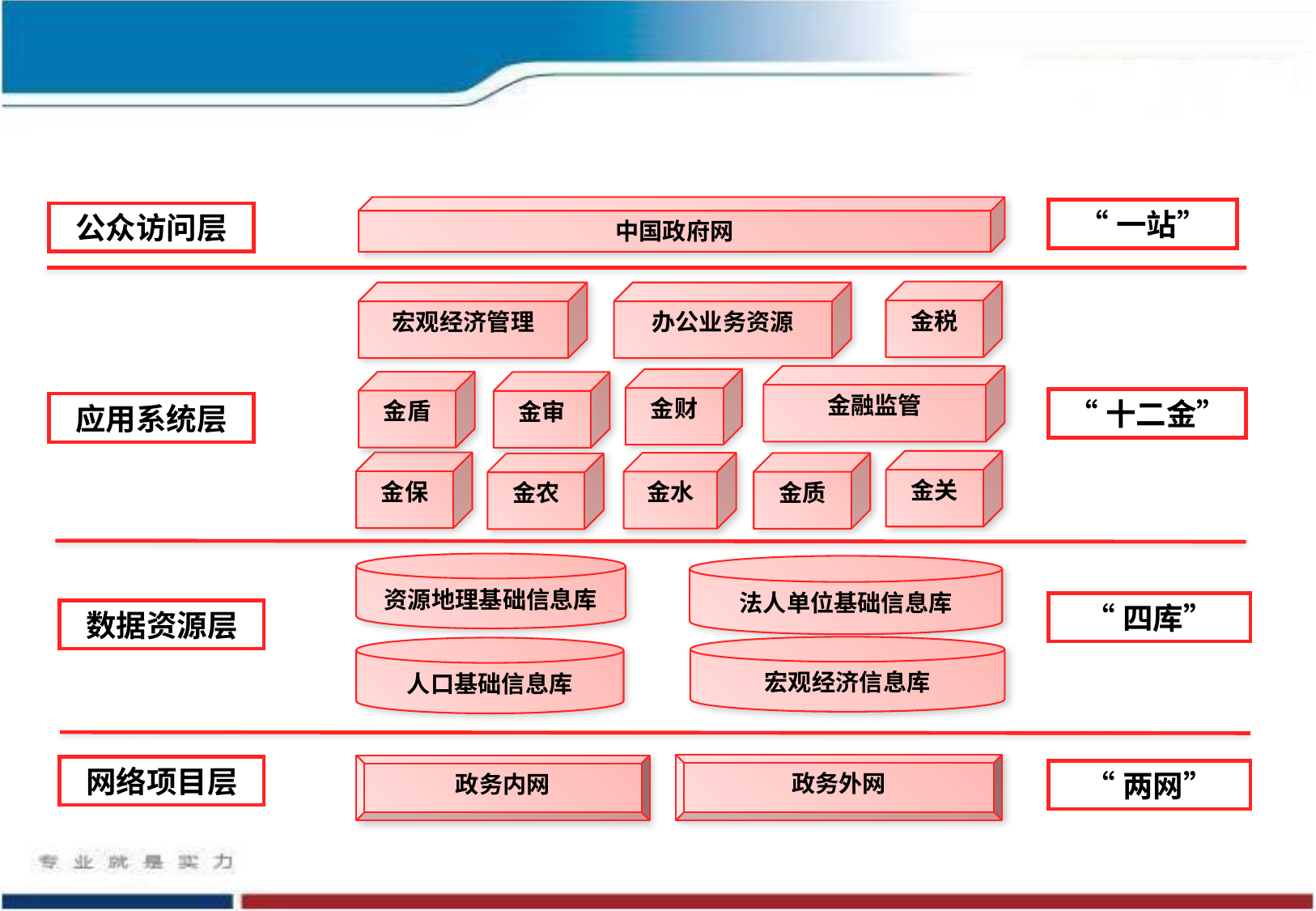

中国政府网
“一站”
公众访问层
金税
宏观经济管理
办公业务资源
金融监管
金财
金盾
金审
“十二金”
应用系统层
金关
金保
金水
金质
金农
资源地理基础信息库
法人单位基础信息库
“四库”
数据资源层
宏观经济信息库
人口基础信息库
政务外网
政务内网
网络项目层
“两网”